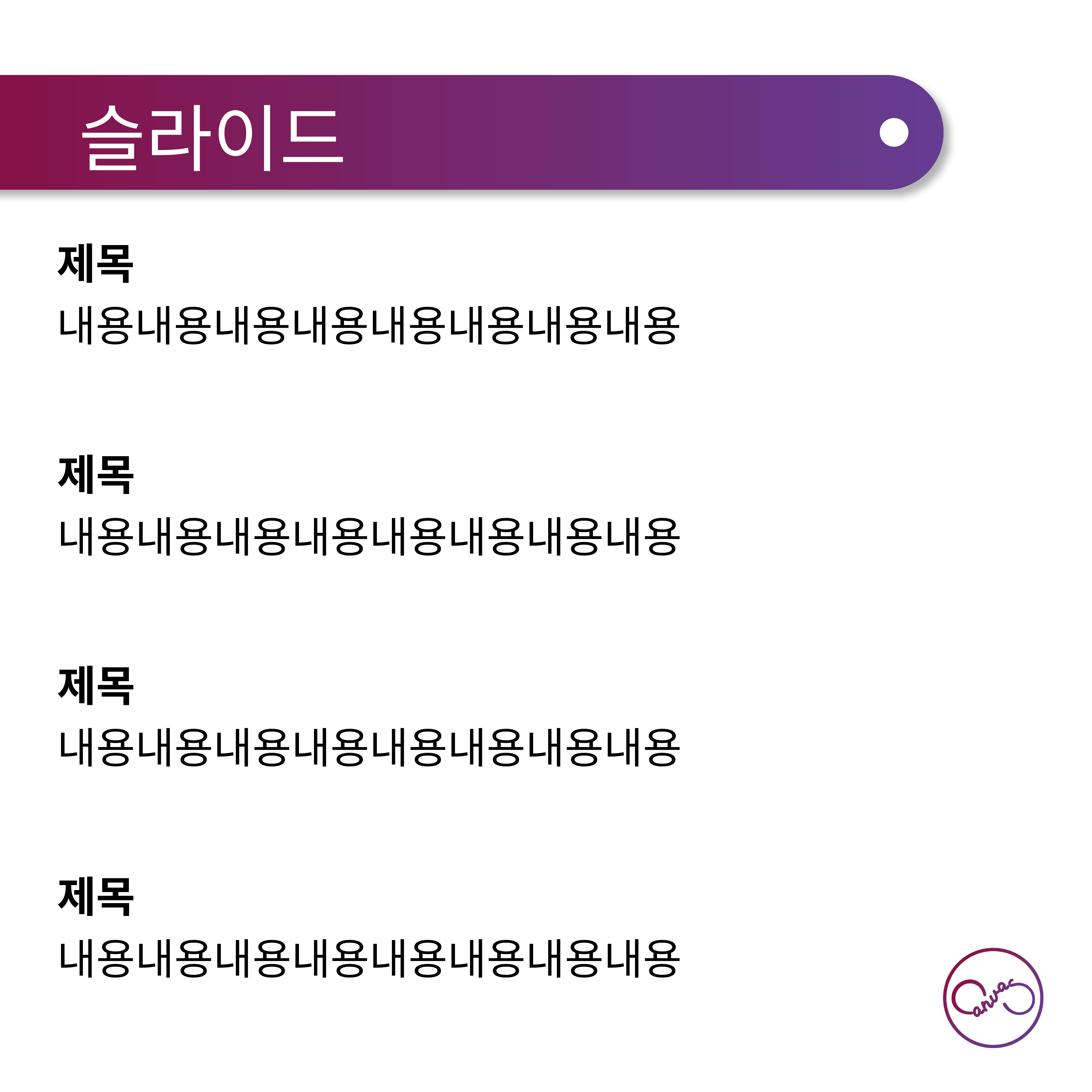

# 슬라이드
제목
내용내용내용내용내용내용내용내용
제목
내용내용내용내용내용내용내용내용
제목
내용내용내용내용내용내용내용내용
제목
내용내용내용내용내용내용내용내용